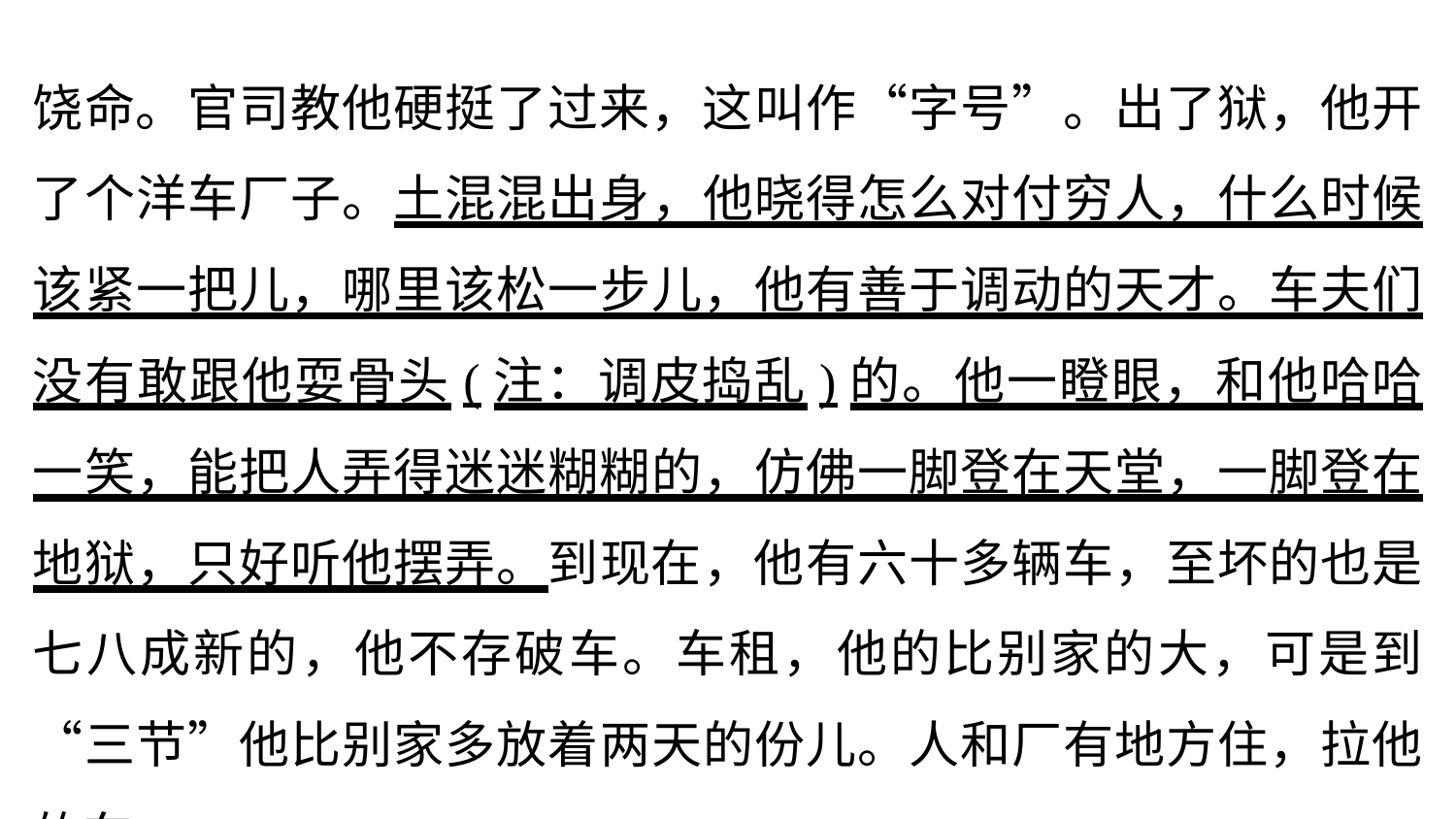

饶命。官司教他硬挺了过来，这叫作“字号”。出了狱，他开了个洋车厂子。土混混出身，他晓得怎么对付穷人，什么时候该紧一把儿，哪里该松一步儿，他有善于调动的天才。车夫们没有敢跟他耍骨头(注：调皮捣乱)的。他一瞪眼，和他哈哈一笑，能把人弄得迷迷糊糊的，仿佛一脚登在天堂，一脚登在地狱，只好听他摆弄。到现在，他有六十多辆车，至坏的也是七八成新的，他不存破车。车租，他的比别家的大，可是到“三节”他比别家多放着两天的份儿。人和厂有地方住，拉他的车